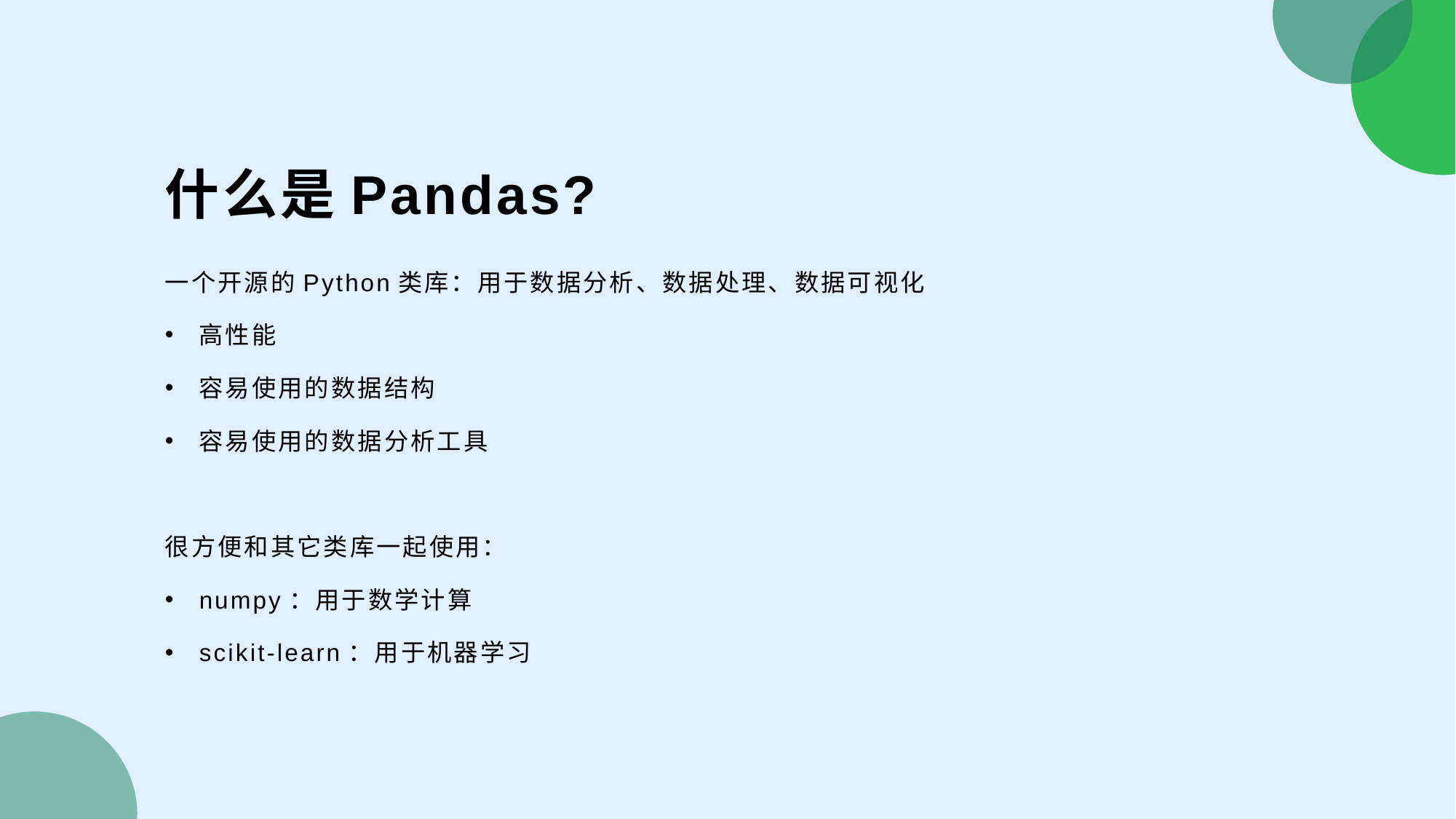

# 什么是Pandas?
一个开源的Python类库：用于数据分析、数据处理、数据可视化
高性能
容易使用的数据结构
容易使用的数据分析工具

很方便和其它类库一起使用：
numpy：用于数学计算
scikit-learn：用于机器学习